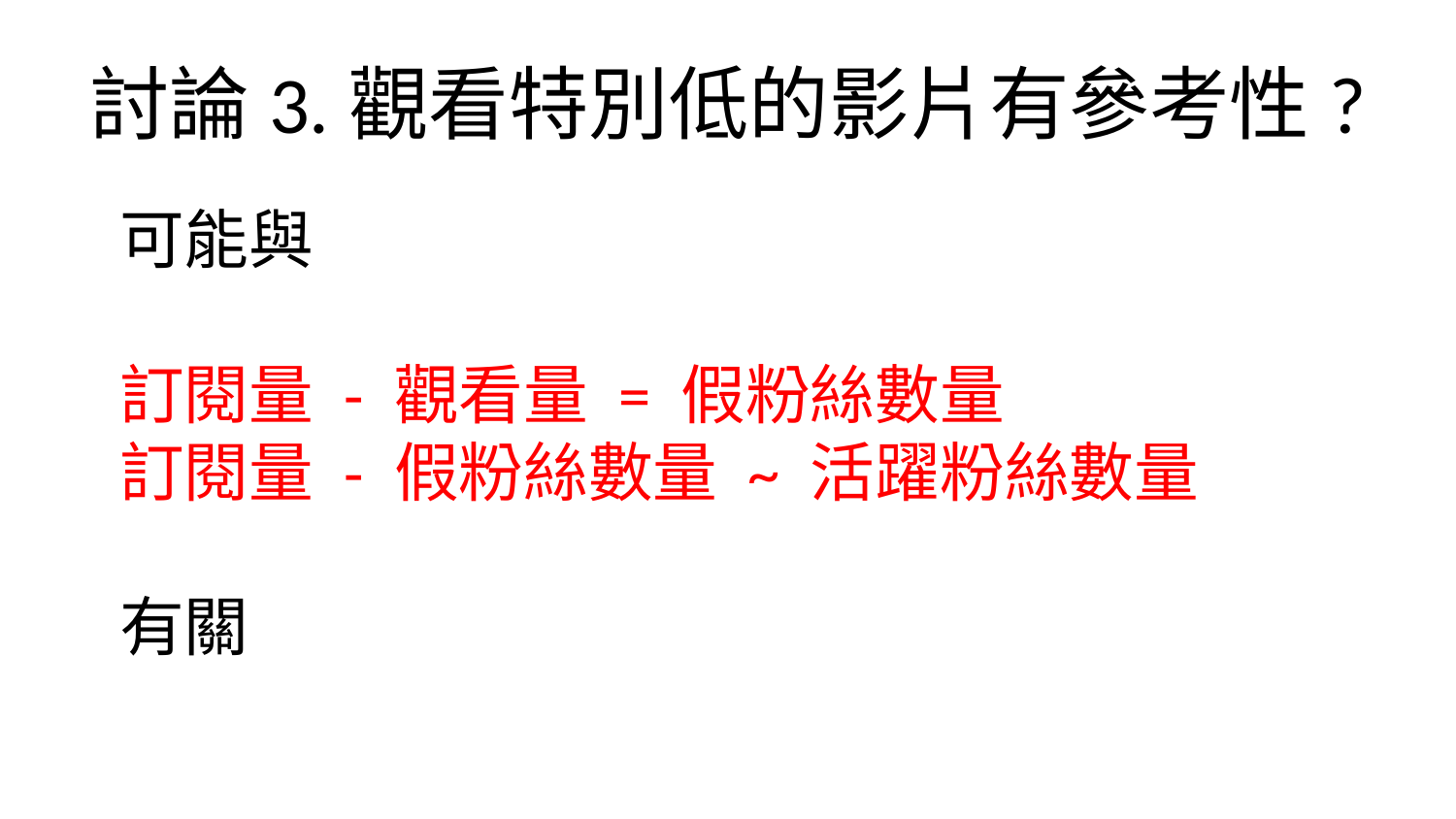

# 討論3.觀看特別低的影片有參考性?
可能與

訂閱量 - 觀看量 = 假粉絲數量
訂閱量 - 假粉絲數量 ~ 活躍粉絲數量

有關